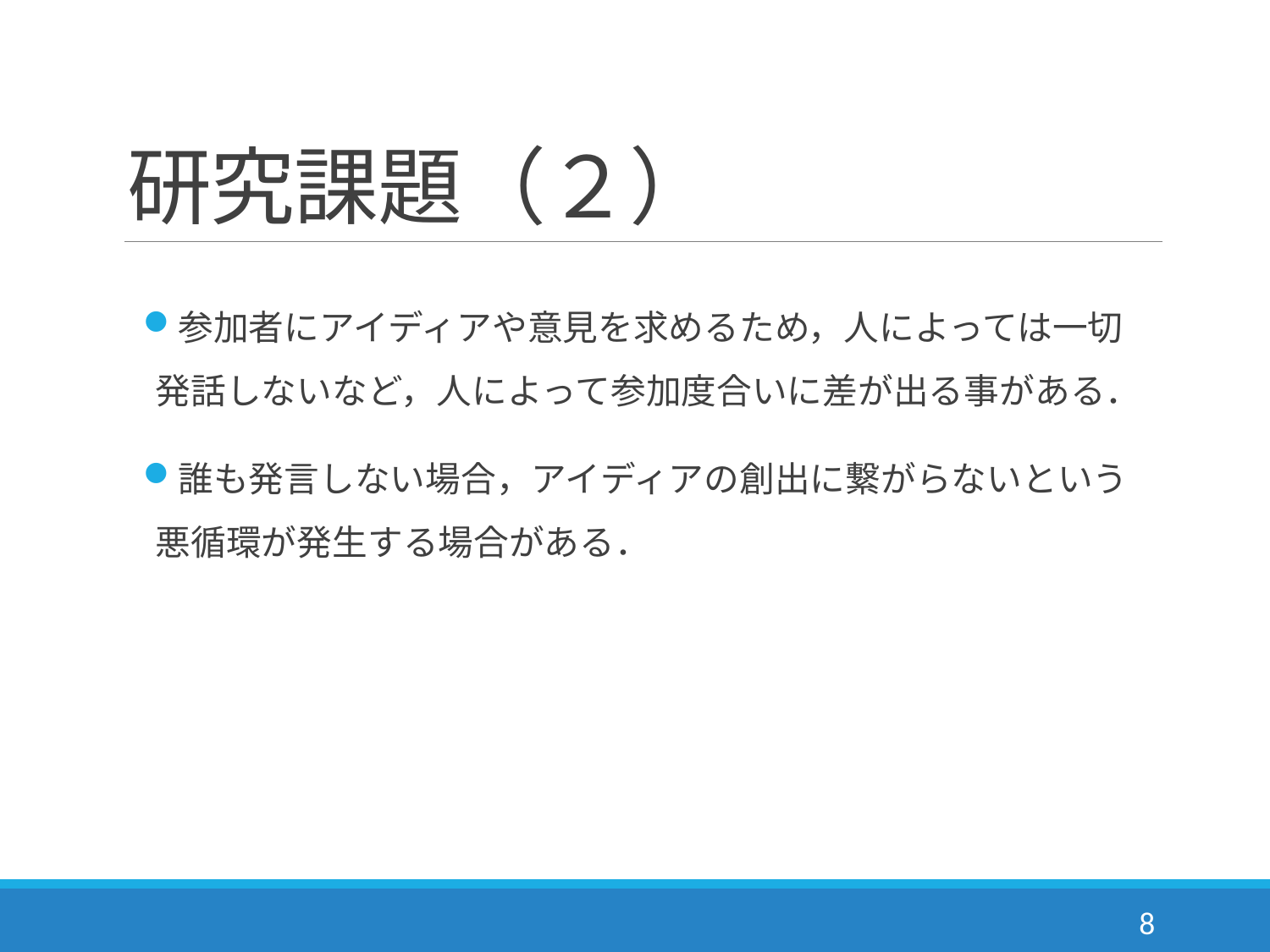

# 研究課題（２）
参加者にアイディアや意見を求めるため，人によっては一切発話しないなど，人によって参加度合いに差が出る事がある．
誰も発言しない場合，アイディアの創出に繋がらないという悪循環が発生する場合がある．
8